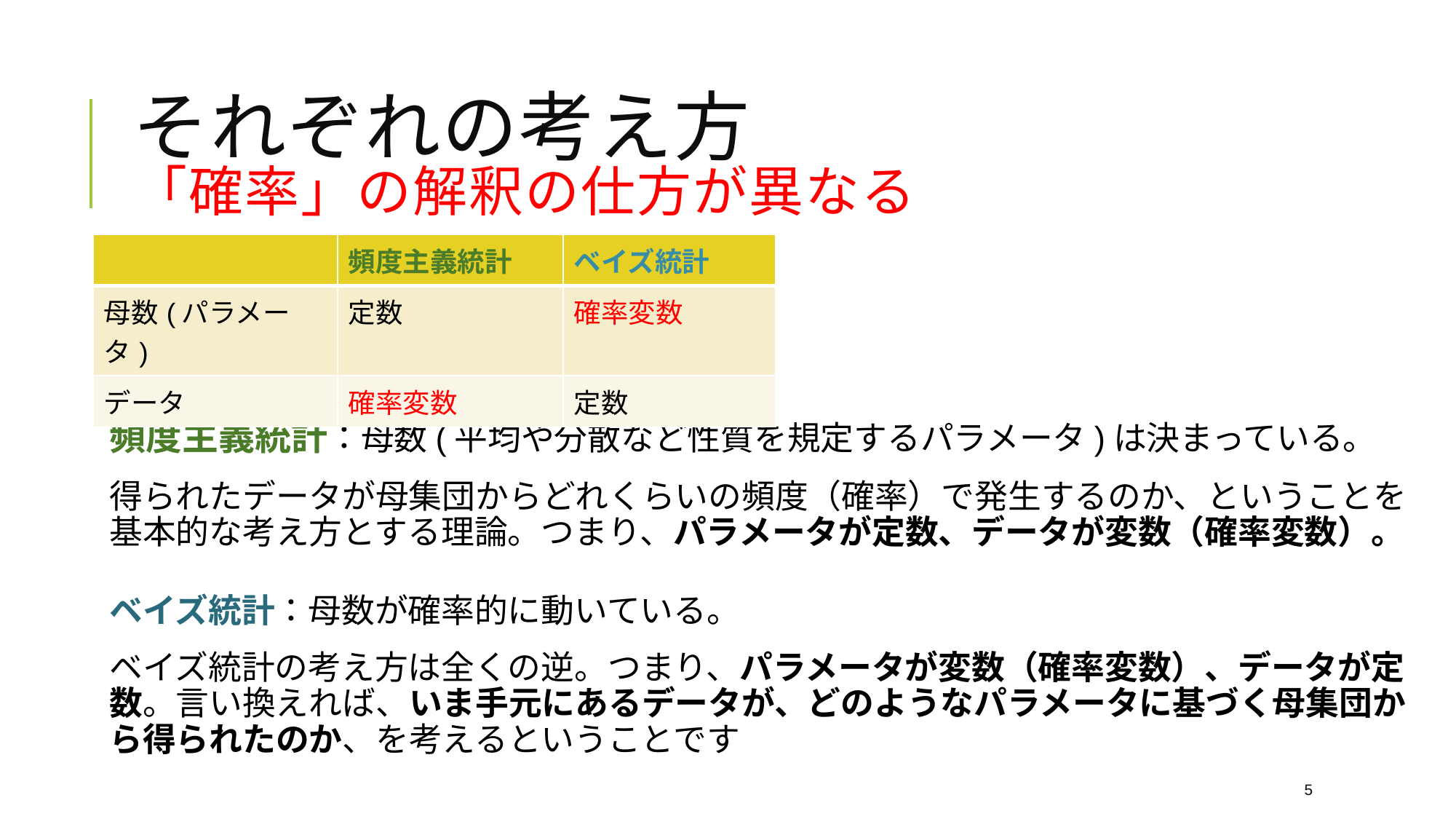

# それぞれの考え方 「確率」の解釈の仕方が異なる
|  | 頻度主義統計 | ベイズ統計 |
| --- | --- | --- |
| 母数(パラメータ) | 定数 | 確率変数 |
| データ | 確率変数 | 定数 |
頻度主義統計：母数(平均や分散など性質を規定するパラメータ)は決まっている。
得られたデータが母集団からどれくらいの頻度（確率）で発生するのか、ということを基本的な考え方とする理論。つまり、パラメータが定数、データが変数（確率変数）。
ベイズ統計：母数が確率的に動いている。
ベイズ統計の考え方は全くの逆。つまり、パラメータが変数（確率変数）、データが定数。言い換えれば、いま手元にあるデータが、どのようなパラメータに基づく母集団から得られたのか、を考えるということです
5